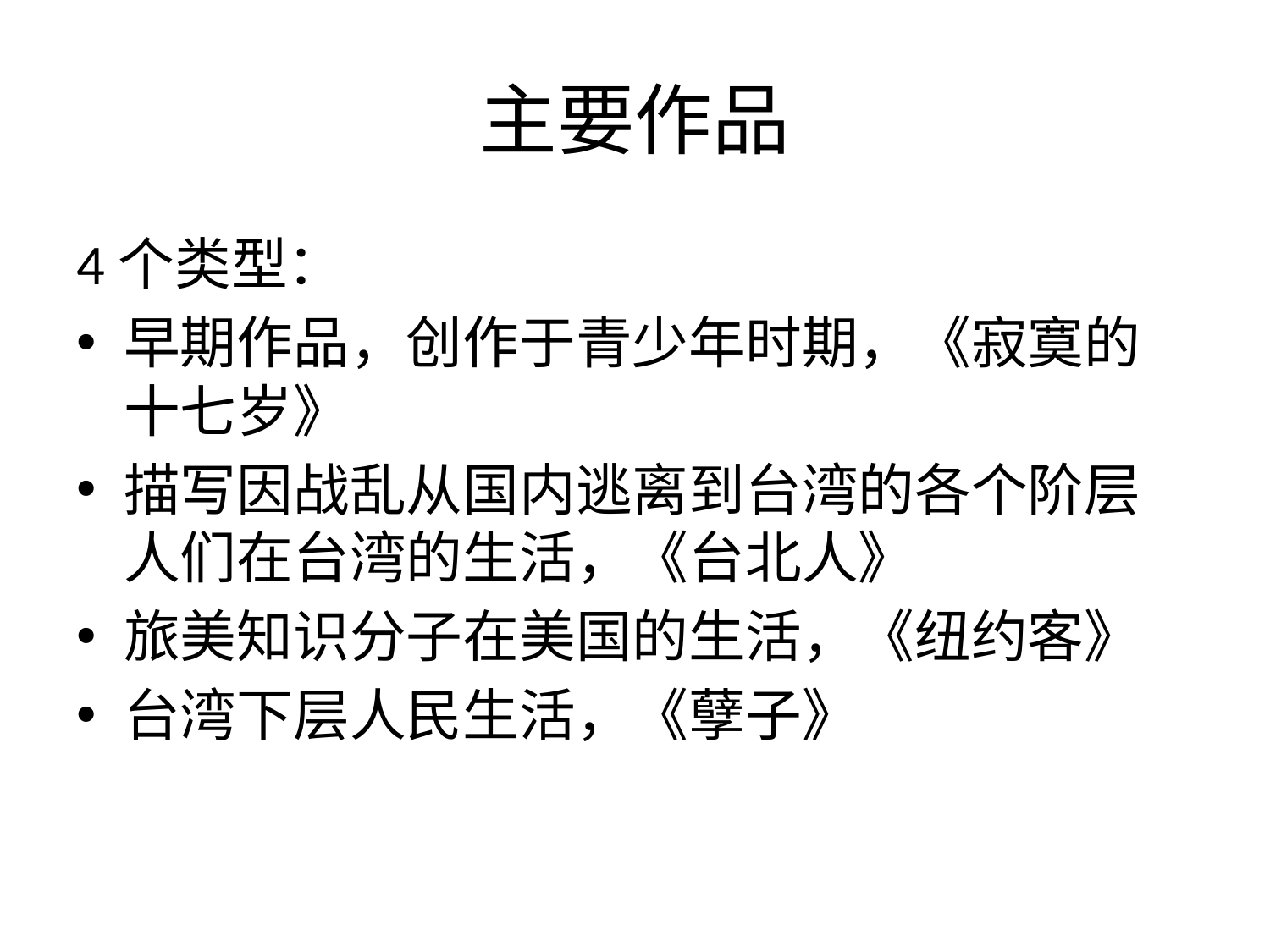

# 主要作品
4个类型：
早期作品，创作于青少年时期，《寂寞的十七岁》
描写因战乱从国内逃离到台湾的各个阶层人们在台湾的生活，《台北人》
旅美知识分子在美国的生活，《纽约客》
台湾下层人民生活，《孽子》